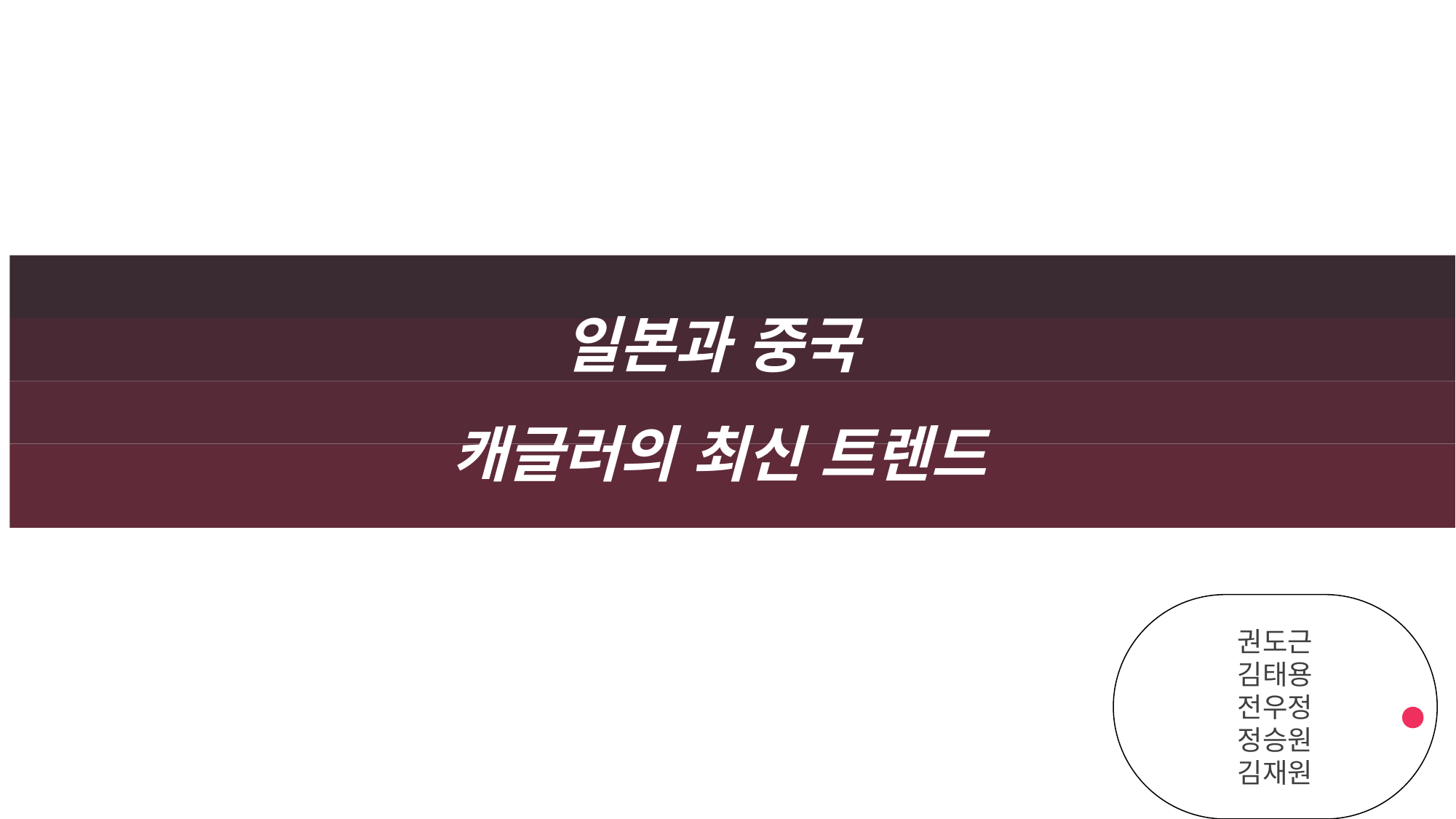

일본과 중국
캐글러의 최신 트렌드
권도근
김태용
전우정
정승원
김재원